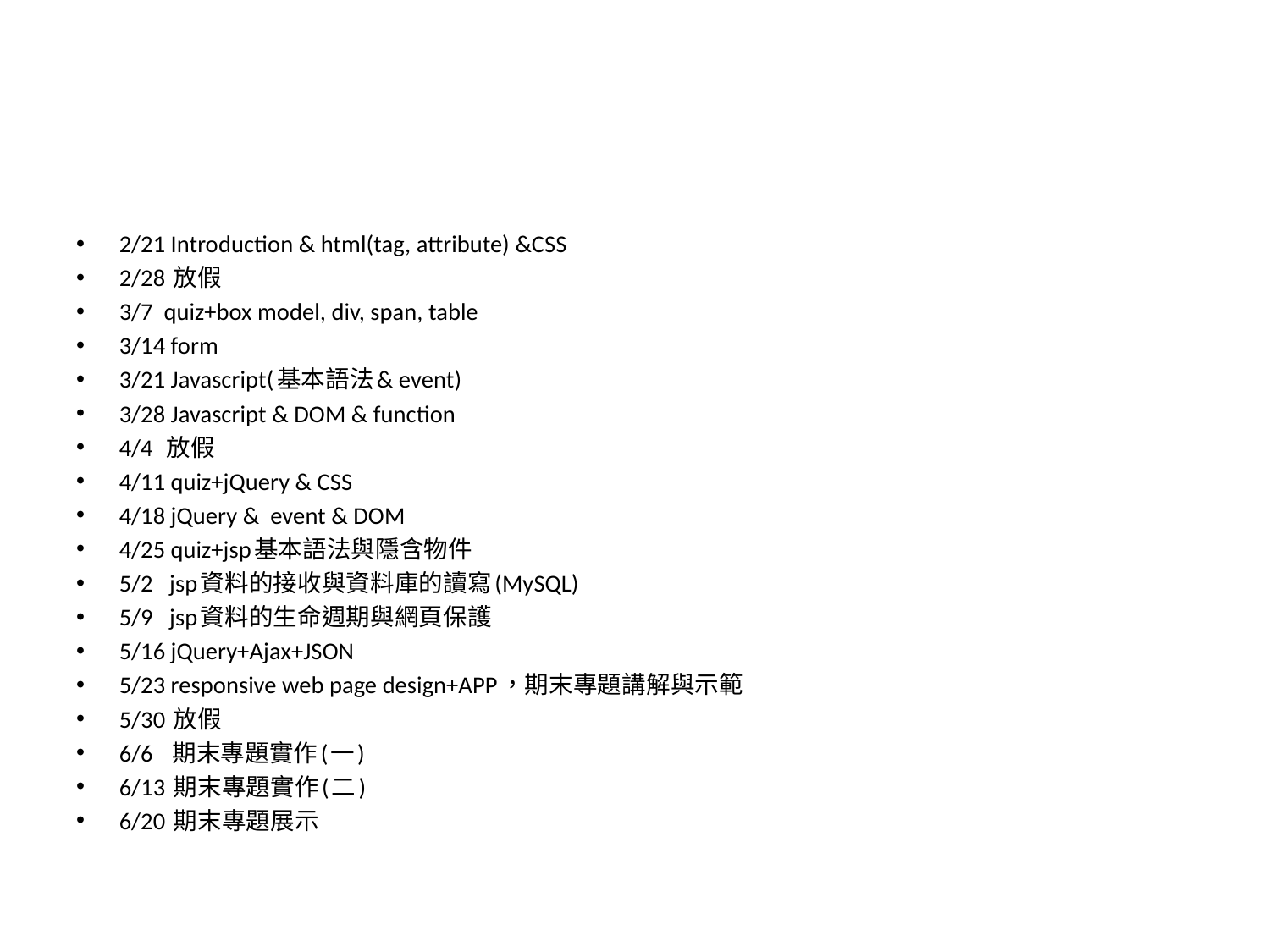

#
2/21 Introduction & html(tag, attribute) &CSS
2/28 放假
3/7  quiz+box model, div, span, table
3/14 form
3/21 Javascript(基本語法& event)
3/28 Javascript & DOM & function
4/4  放假
4/11 quiz+jQuery & CSS
4/18 jQuery &  event & DOM
4/25 quiz+jsp基本語法與隱含物件
5/2   jsp資料的接收與資料庫的讀寫(MySQL)
5/9   jsp資料的生命週期與網頁保護
5/16 jQuery+Ajax+JSON
5/23 responsive web page design+APP，期末專題講解與示範
5/30 放假
6/6   期末專題實作(一)
6/13 期末專題實作(二)
6/20 期末專題展示